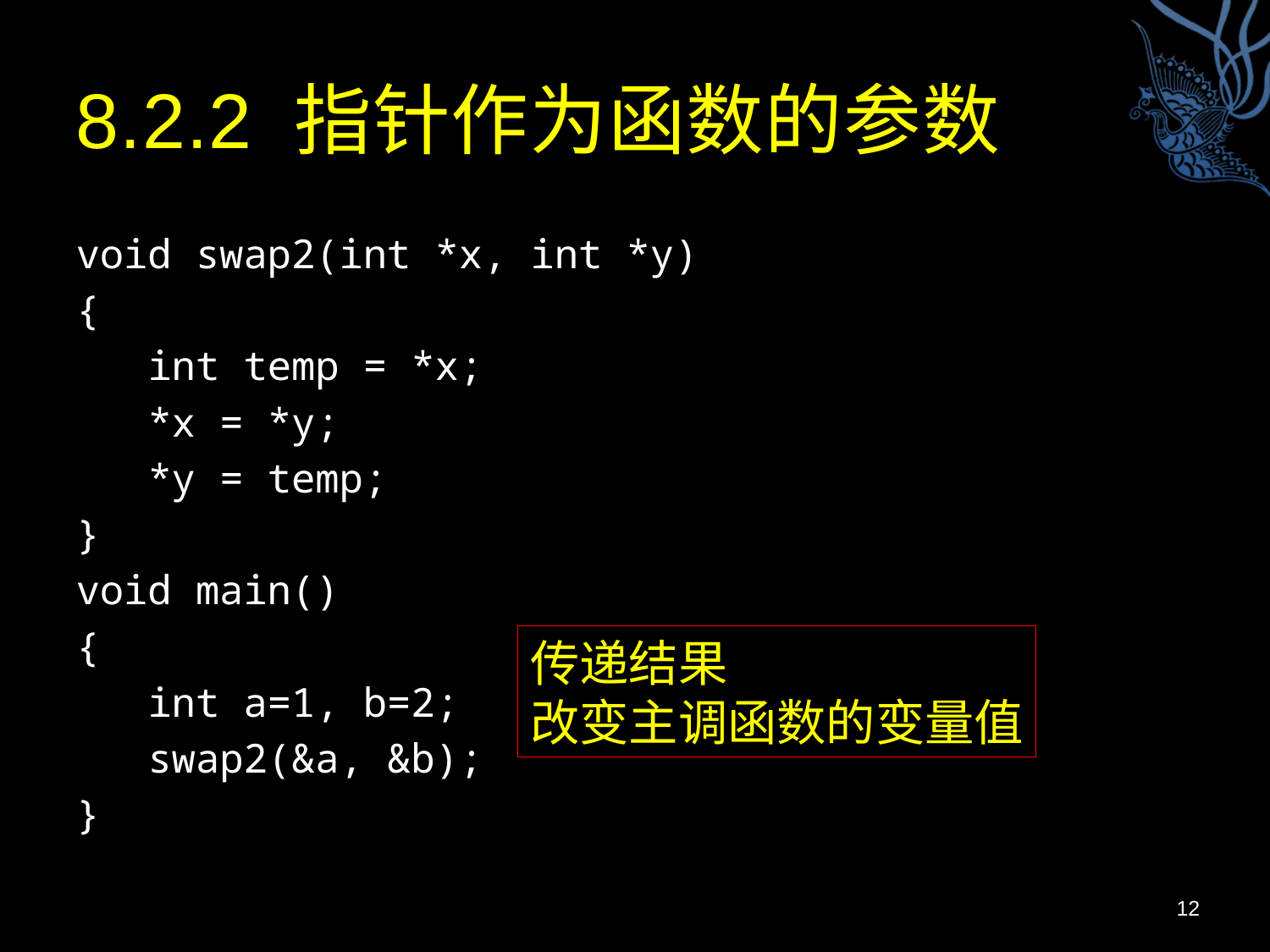

# 8.2.2 指针作为函数的参数
void swap2(int *x, int *y)
{
   int temp = *x;
   *x = *y;
   *y = temp;
}
void main()
{
   int a=1, b=2;
   swap2(&a, &b);
}

传递结果
改变主调函数的变量值
12